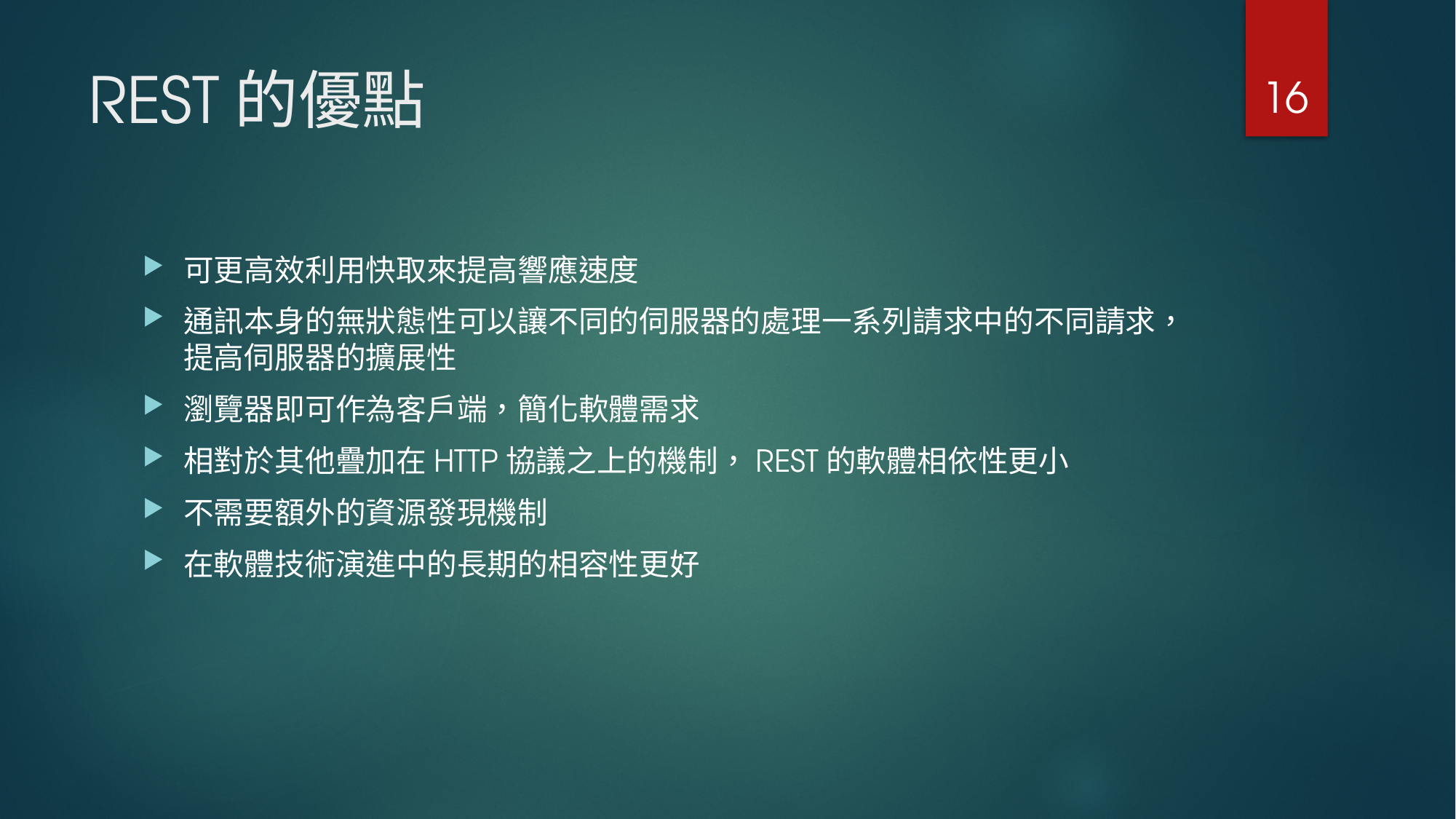

16
# REST的優點
可更高效利用快取來提高響應速度
通訊本身的無狀態性可以讓不同的伺服器的處理一系列請求中的不同請求，提高伺服器的擴展性
瀏覽器即可作為客戶端，簡化軟體需求
相對於其他疊加在HTTP協議之上的機制，REST的軟體相依性更小
不需要額外的資源發現機制
在軟體技術演進中的長期的相容性更好